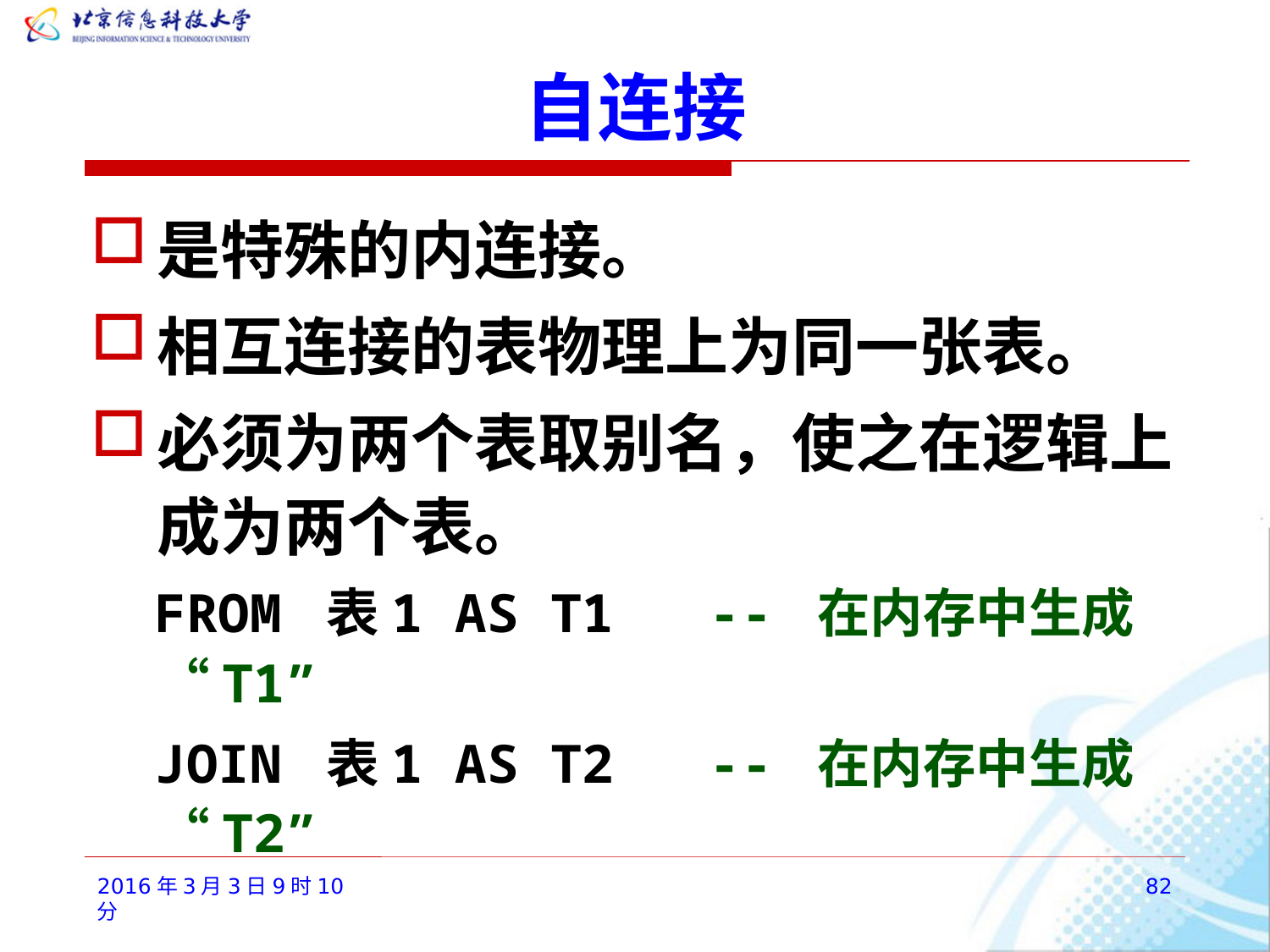

# 自连接
是特殊的内连接。
相互连接的表物理上为同一张表。
必须为两个表取别名，使之在逻辑上成为两个表。
  FROM 表1 AS T1   -- 在内存中生成“T1”
  JOIN 表1 AS T2   -- 在内存中生成“T2”

2016年3月3日9时10分
82